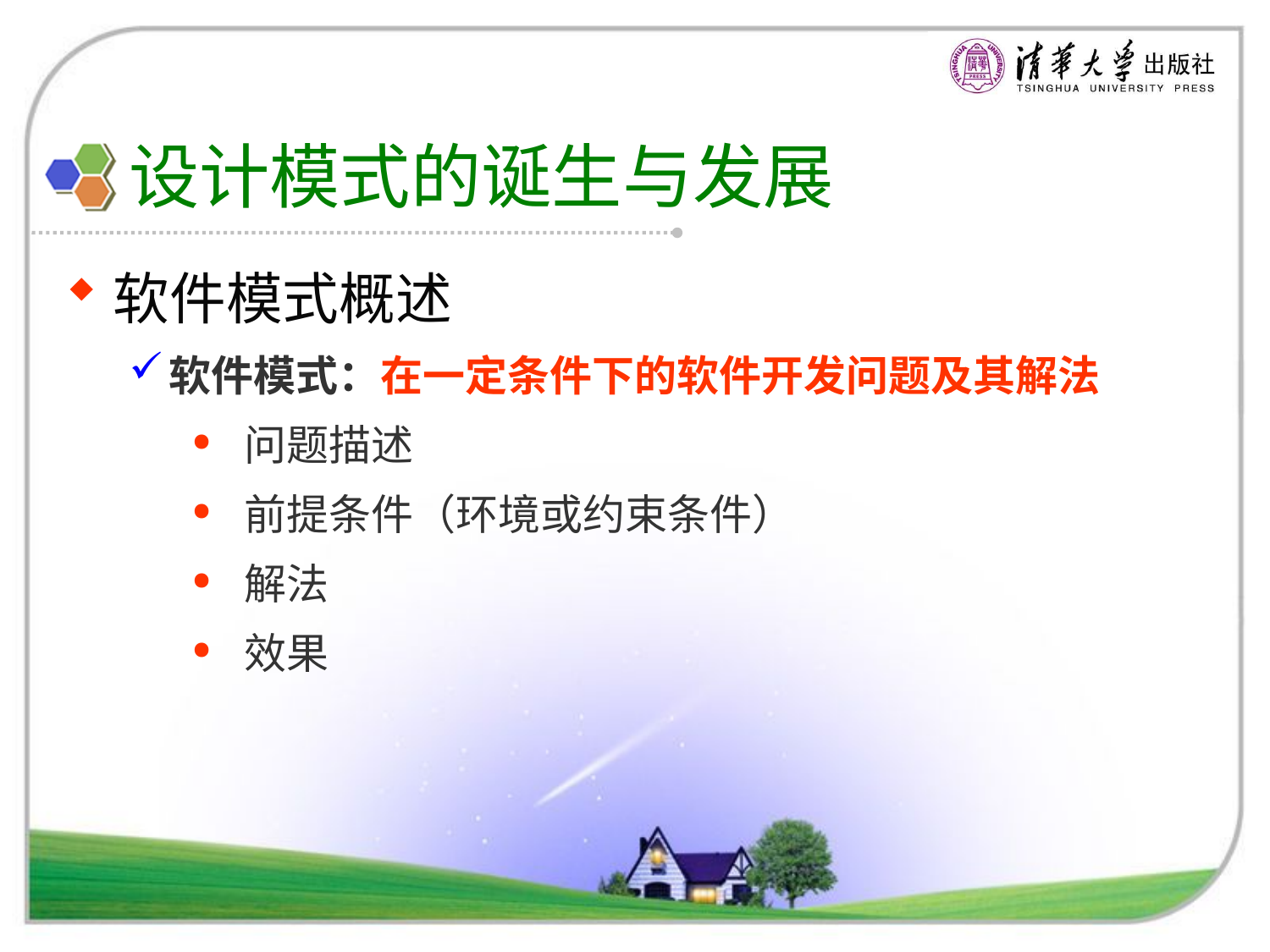

# 设计模式的诞生与发展
软件模式概述
软件模式：在一定条件下的软件开发问题及其解法
 问题描述
 前提条件（环境或约束条件）
 解法
 效果